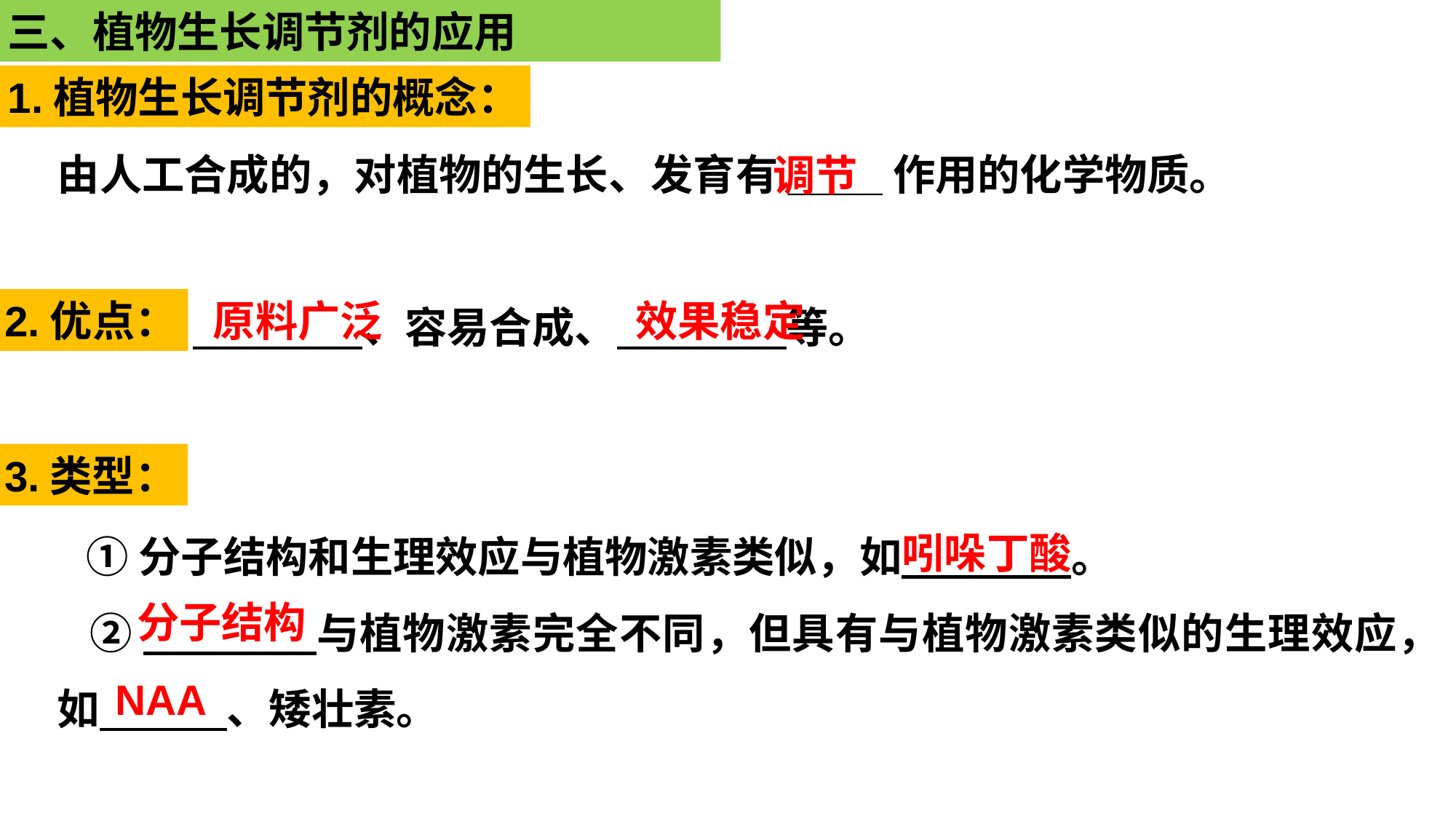

三、植物生长调节剂的应用
1.植物生长调节剂的概念：
由人工合成的，对植物的生长、发育有____作用的化学物质。

             　　　　、容易合成、　　　　等。

   ①分子结构和生理效应与植物激素类似，如　　　　。
   ②　　　　与植物激素完全不同，但具有与植物激素类似的生理效应，如　　　、矮壮素。
调节
2.优点：
原料广泛
效果稳定
3.类型：
吲哚丁酸
分子结构
NAA